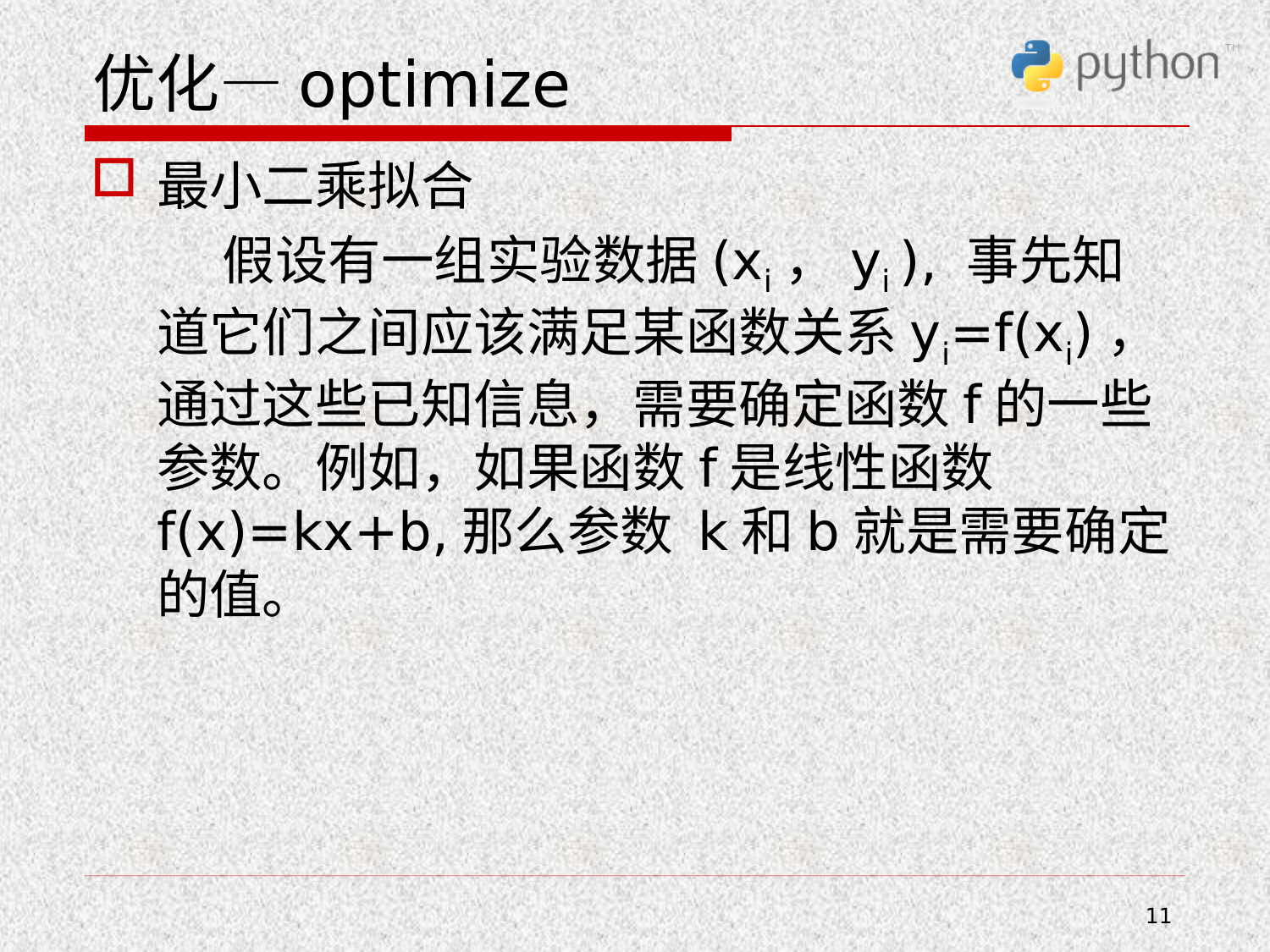

# 优化—optimize
最小二乘拟合
          假设有一组实验数据(xi，yi ), 事先知道它们之间应该满足某函数关系yi=f(xi)，通过这些已知信息，需要确定函数f的一些参数。例如，如果函数f是线性函数f(x)=kx+b,那么参数 k和b就是需要确定的值。

11